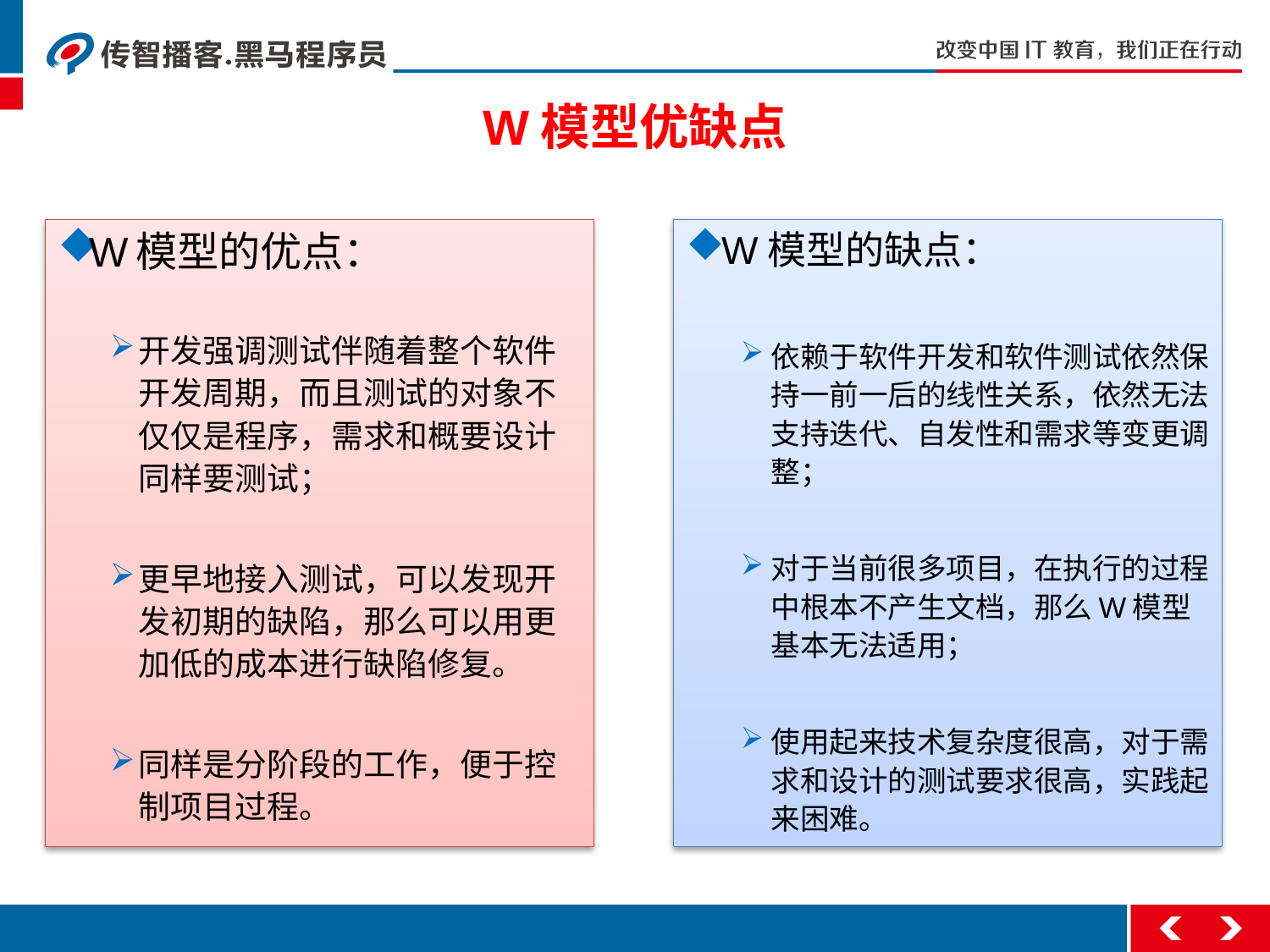

W模型优缺点

W模型的优点：

开发强调测试伴随着整个软件开发周期，而且测试的对象不仅仅是程序，需求和概要设计同样要测试；

更早地接入测试，可以发现开发初期的缺陷，那么可以用更加低的成本进行缺陷修复。

同样是分阶段的工作，便于控制项目过程。
W模型的缺点：

依赖于软件开发和软件测试依然保持一前一后的线性关系，依然无法支持迭代、自发性和需求等变更调整；

对于当前很多项目，在执行的过程中根本不产生文档，那么W模型基本无法适用；

使用起来技术复杂度很高，对于需求和设计的测试要求很高，实践起来困难。